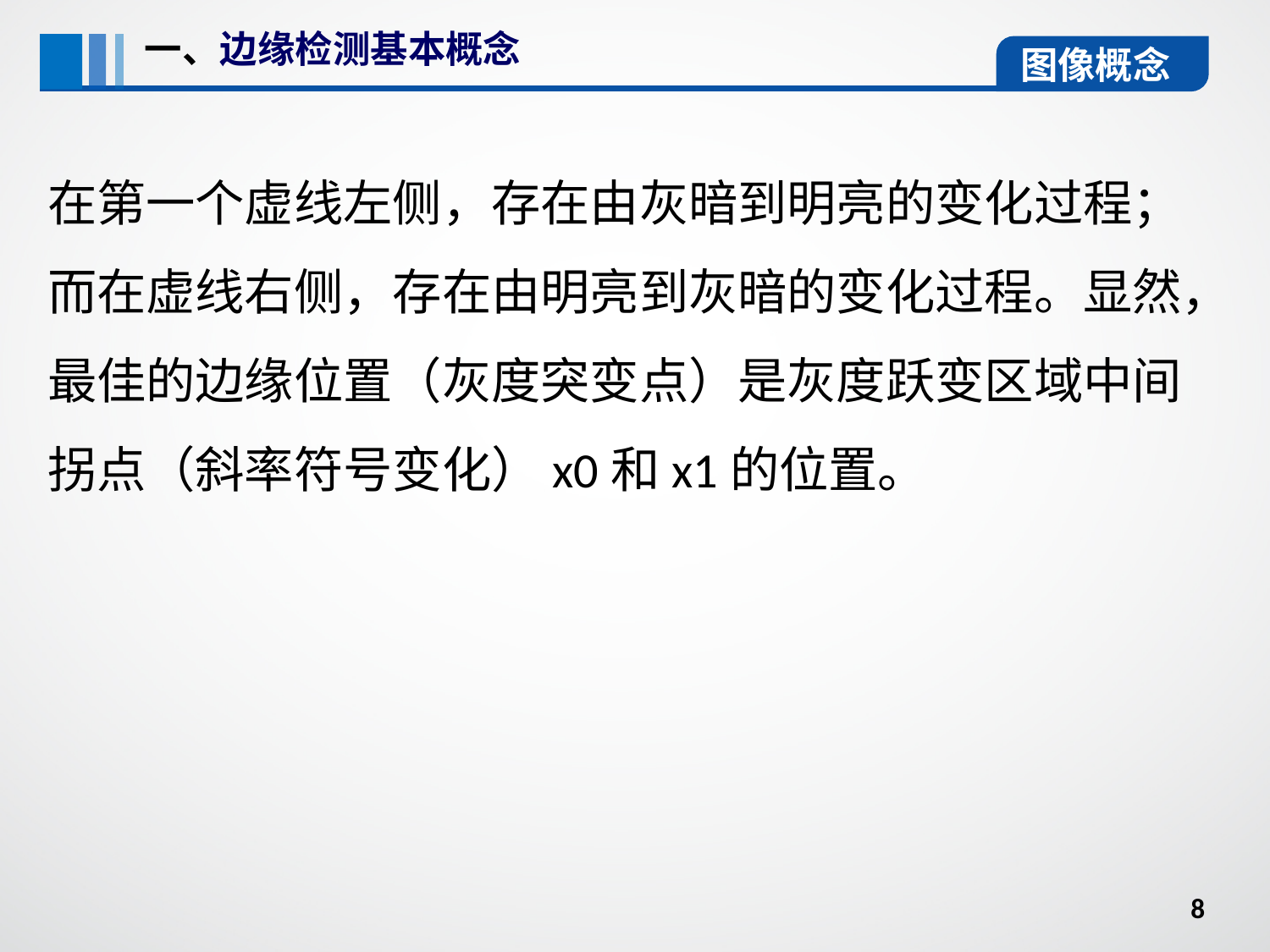

一、边缘检测基本概念
图像概念
在第一个虚线左侧，存在由灰暗到明亮的变化过程；而在虚线右侧，存在由明亮到灰暗的变化过程。显然，最佳的边缘位置（灰度突变点）是灰度跃变区域中间拐点（斜率符号变化）x0和x1的位置。
8